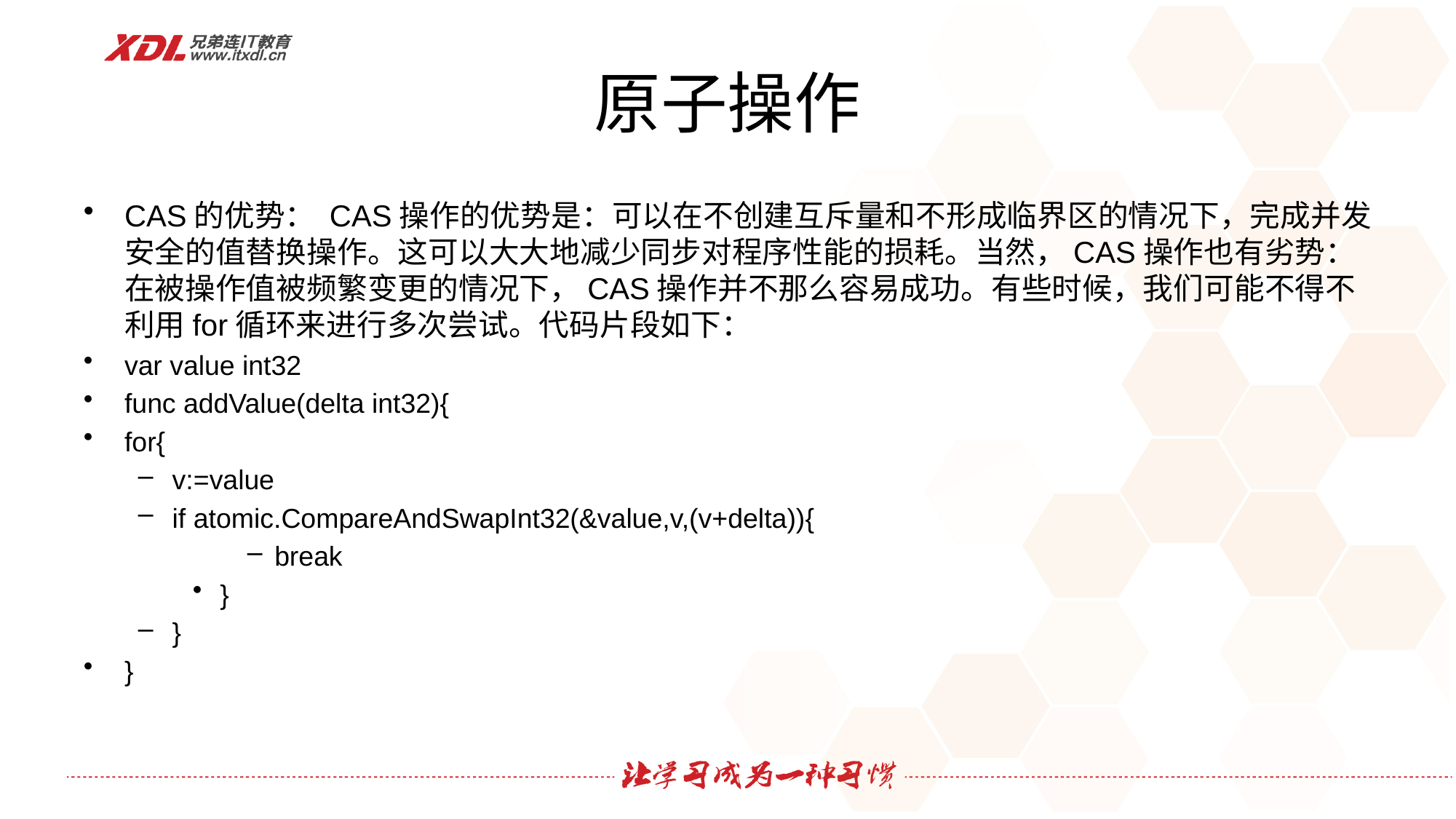

# 原子操作
CAS的优势： CAS操作的优势是：可以在不创建互斥量和不形成临界区的情况下，完成并发安全的值替换操作。这可以大大地减少同步对程序性能的损耗。当然，CAS操作也有劣势：在被操作值被频繁变更的情况下，CAS操作并不那么容易成功。有些时候，我们可能不得不利用for循环来进行多次尝试。代码片段如下：
var value int32
func addValue(delta int32){
for{
v:=value
if atomic.CompareAndSwapInt32(&value,v,(v+delta)){
break
}
}
}